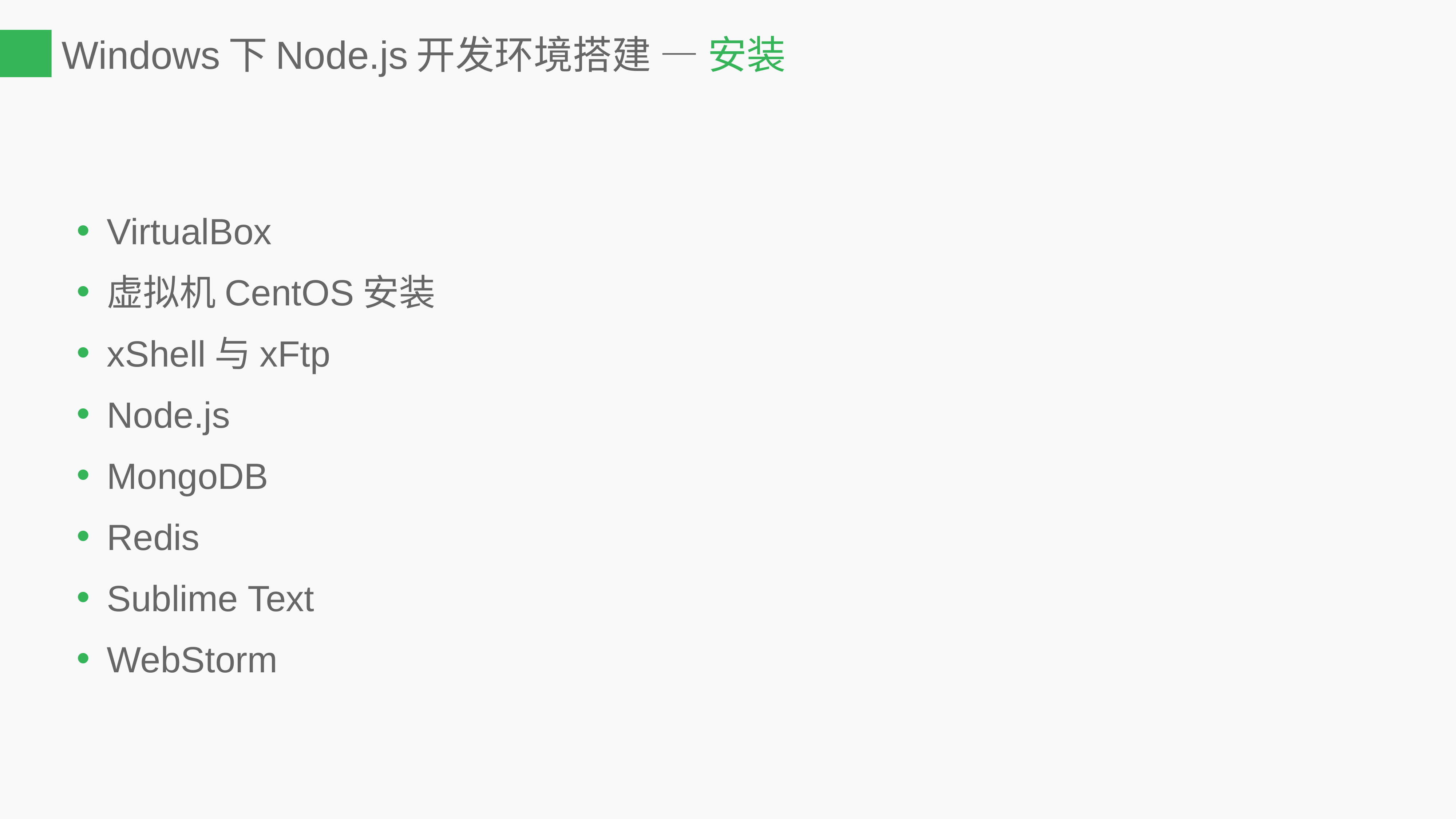

# Windows下Node.js开发环境搭建 — 安装
VirtualBox
虚拟机CentOS安装
xShell与xFtp
Node.js
MongoDB
Redis
Sublime Text
WebStorm